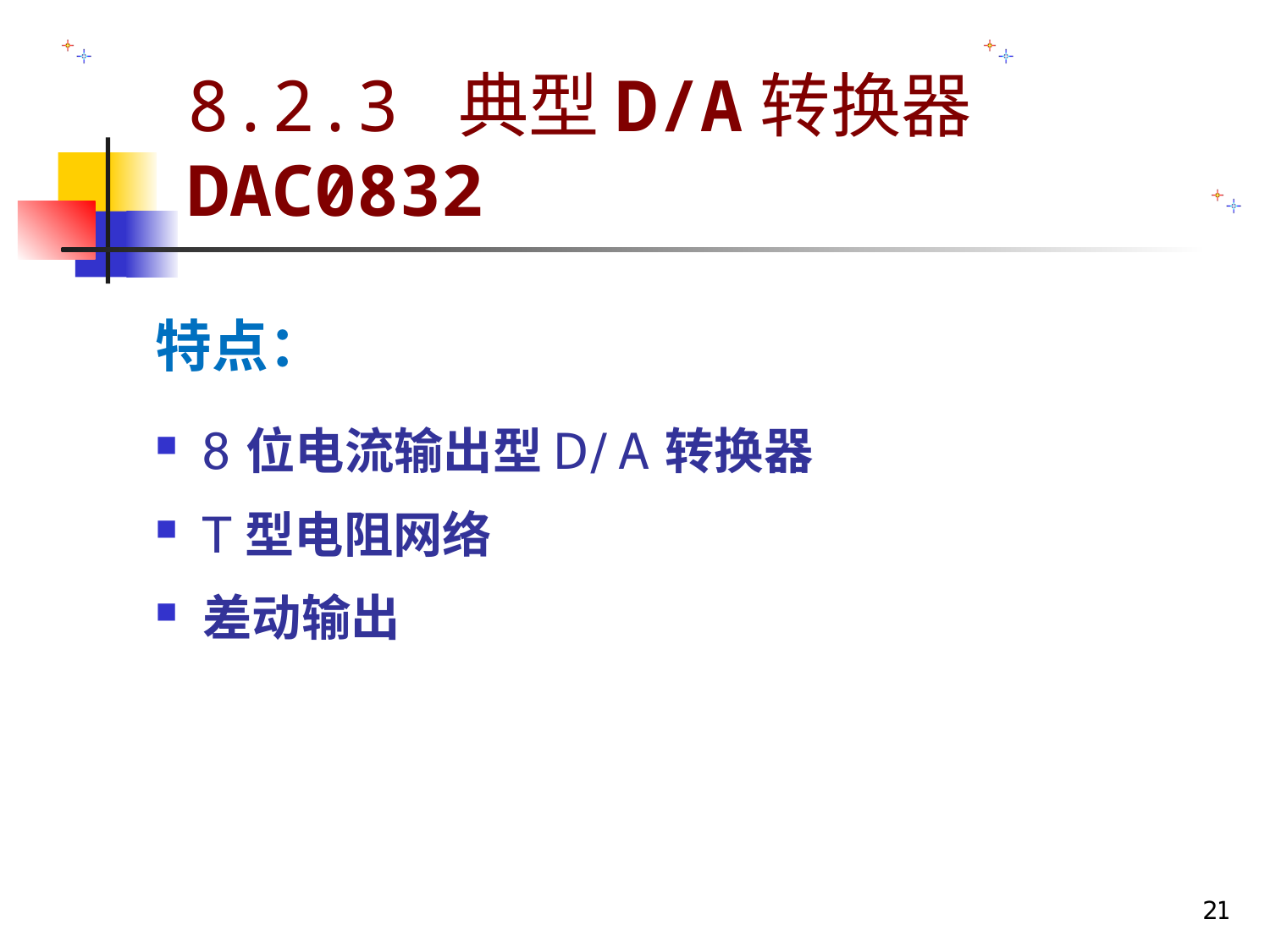

8.2.3 典型D/A转换器DAC0832
特点：
8位电流输出型D/A转换器
T型电阻网络
差动输出
21